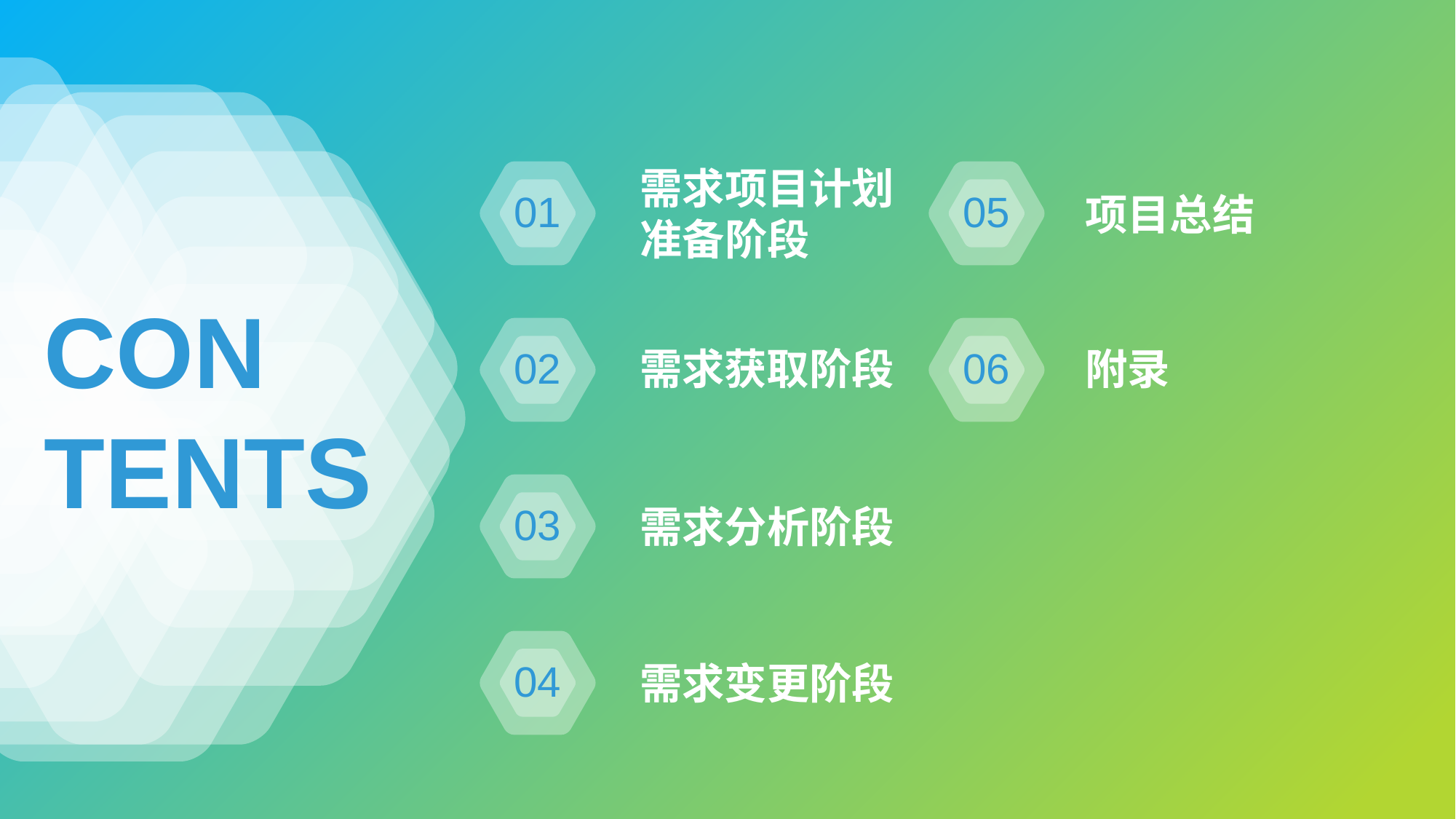

需求项目计划准备阶段

01

05

项目总结
CON
TENTS

06

附录

02

需求获取阶段

03

需求分析阶段

04

需求变更阶段